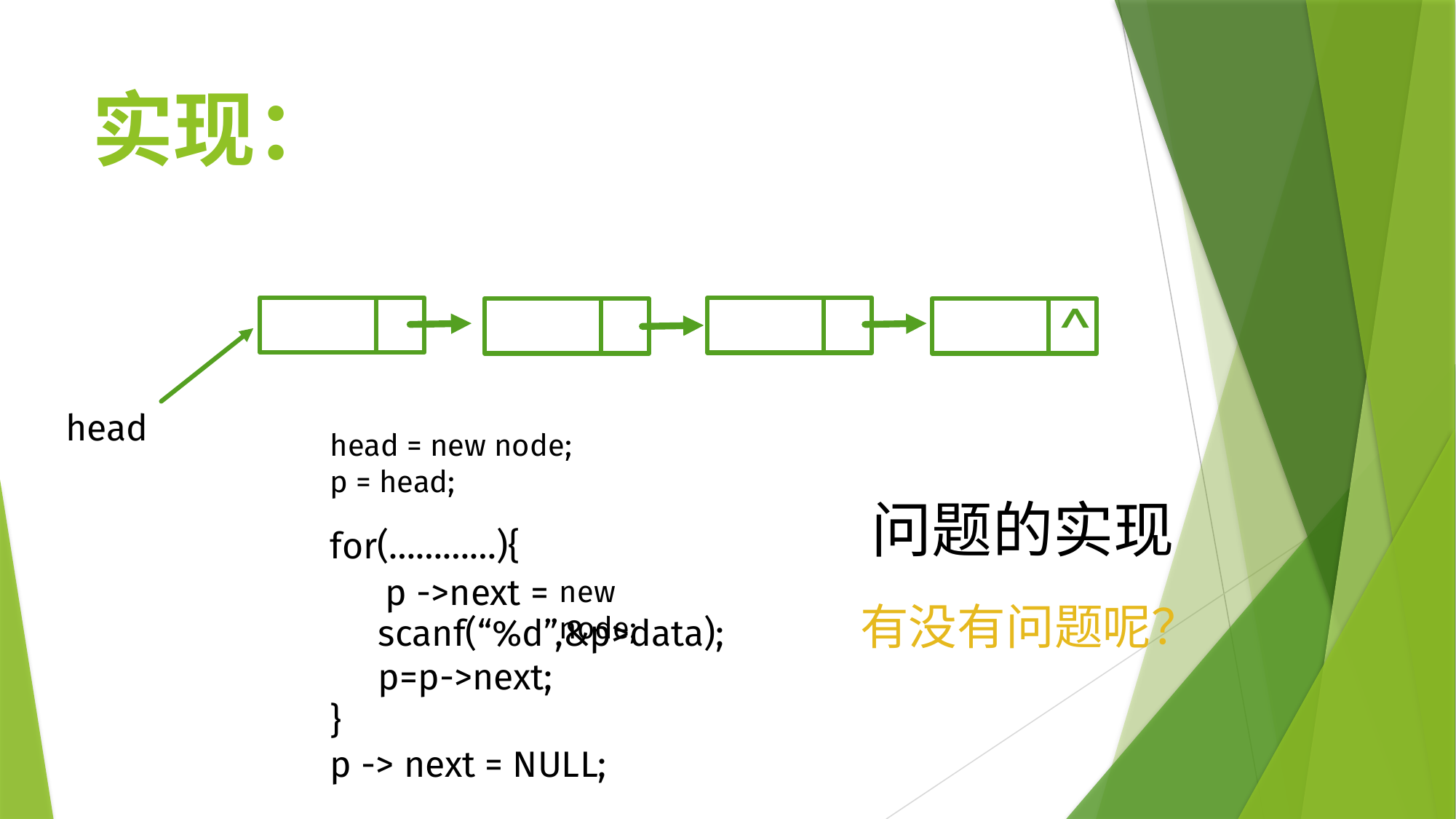

# 实现：
^

head
head = new node;
p = head;
问题的实现
for(…………){

     scanf(“%d”,&p>data);
     p=p->next;
}
p -> next = NULL;
p ->next =
new node;
有没有问题呢？